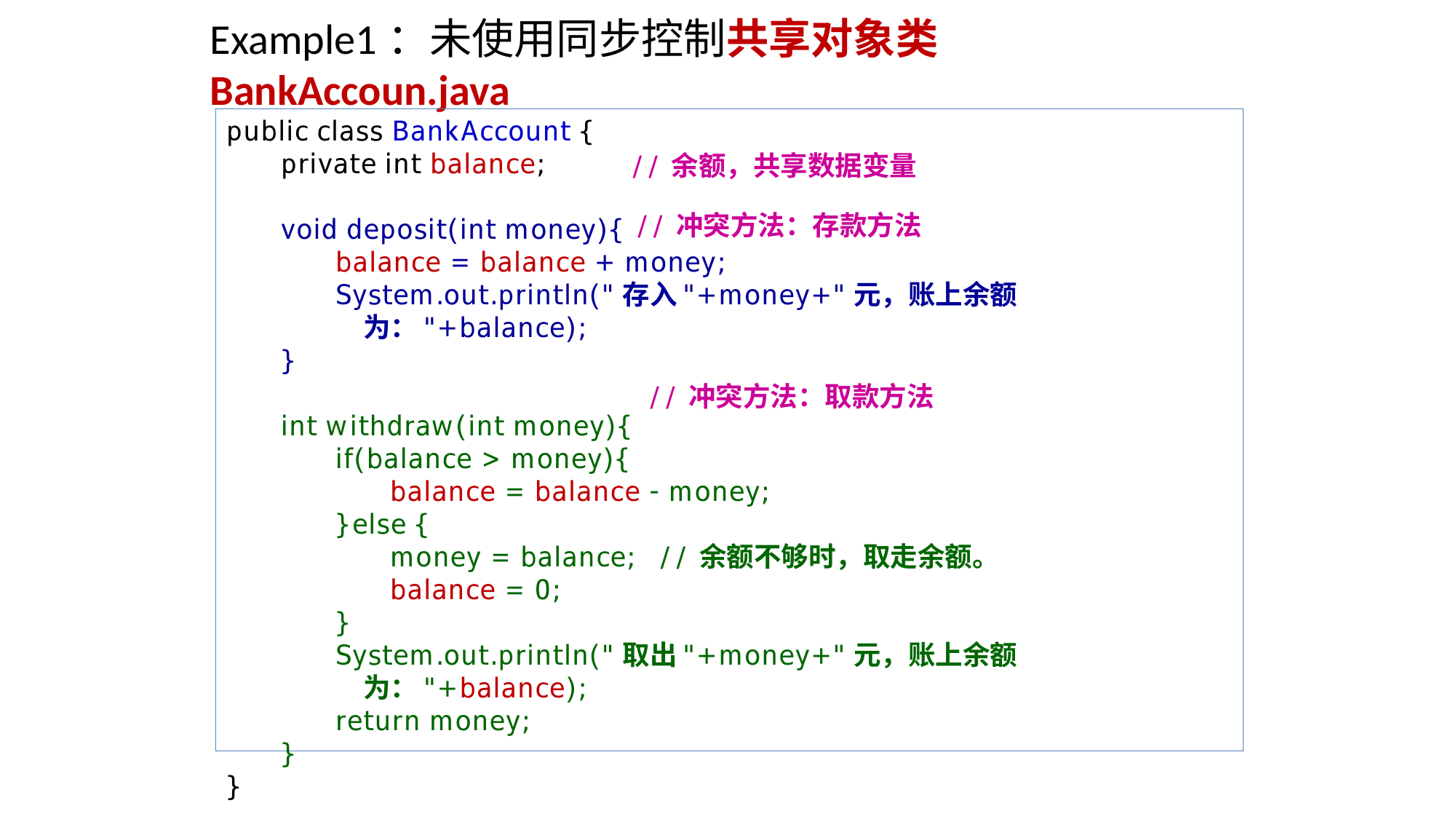

# Example1：未使用同步控制共享对象类BankAccoun.java
public class BankAccount {
private int balance;

void deposit(int money){
balance = balance + money;
System.out.println("存入"+money+"元，账上余额为："+balance);
}

int withdraw(int money){
if(balance > money){
balance = balance - money;
}else {
money = balance;   //余额不够时，取走余额。
balance = 0;
}
System.out.println("取出"+money+"元，账上余额为："+balance);
return money;
}
}
//余额，共享数据变量
//冲突方法：存款方法
//冲突方法：取款方法
59